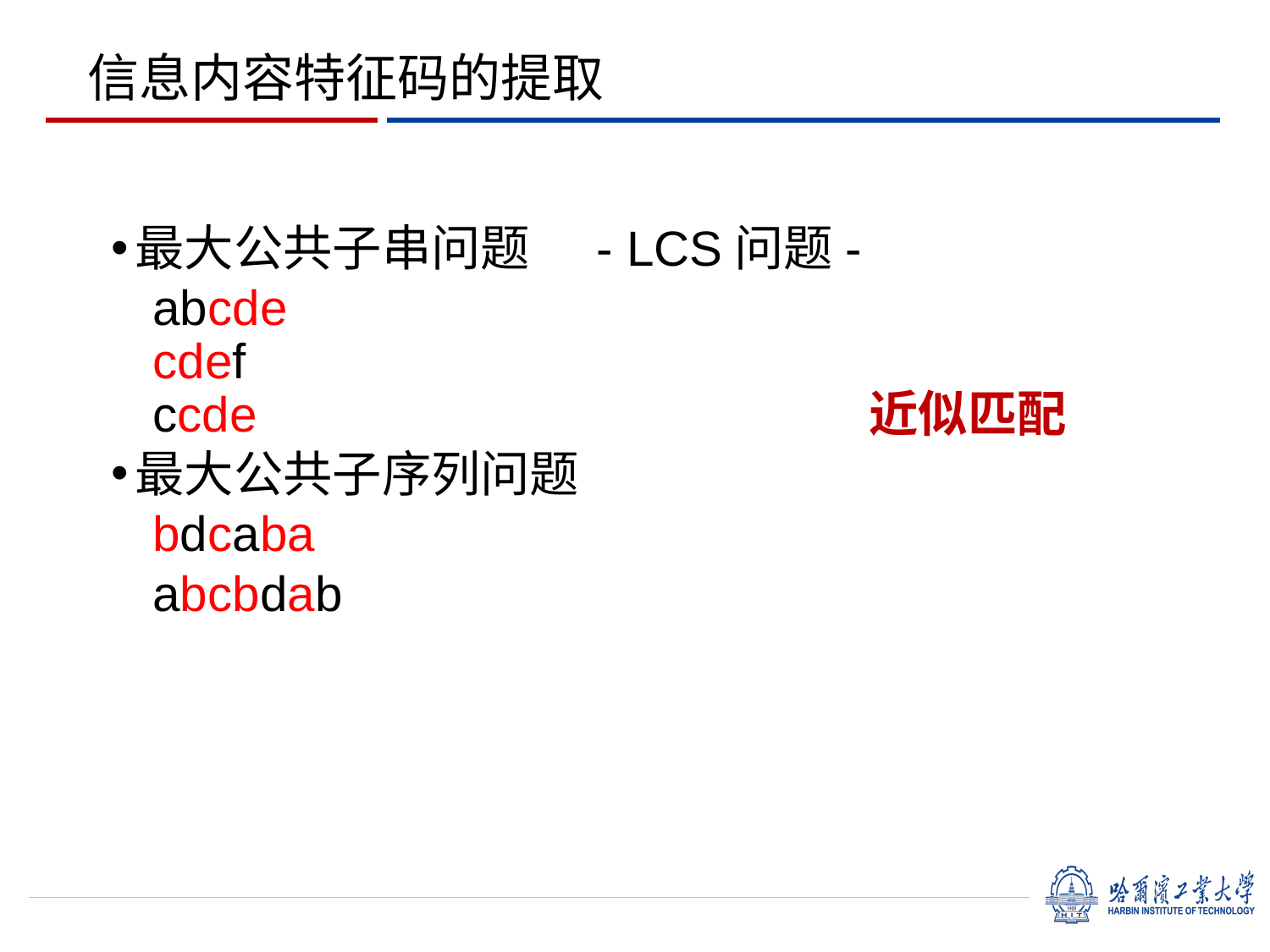

# 信息内容特征码的提取

最大公共子串问题     - LCS问题-
   abcde 
   cdef 
   ccde
最大公共子序列问题
   bdcaba
   abcbdab

近似匹配